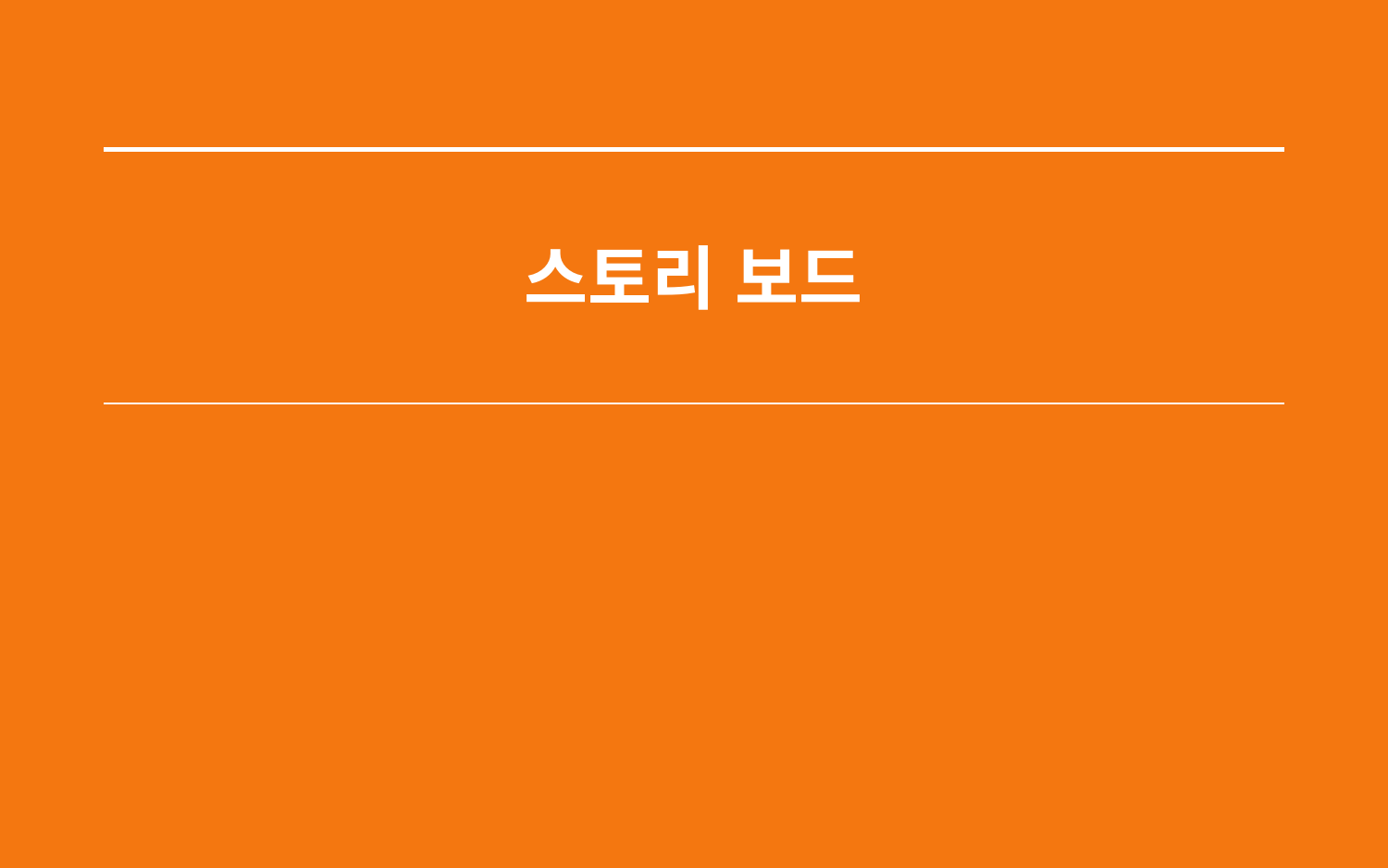

스토리 보드
|  |
| --- |